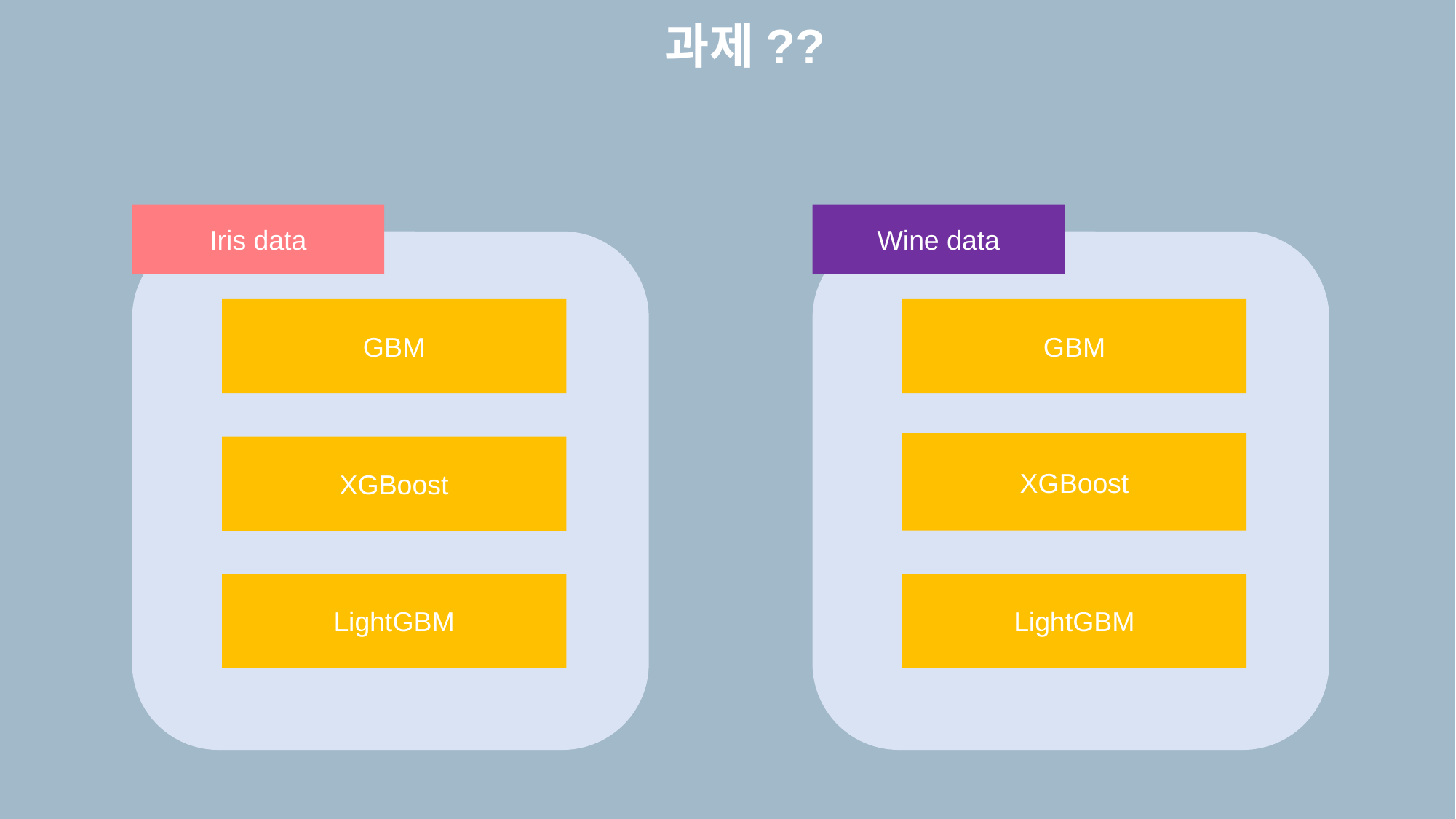

과제??
Iris data
Wine data

GBM
GBM
XGBoost
XGBoost
LightGBM
LightGBM